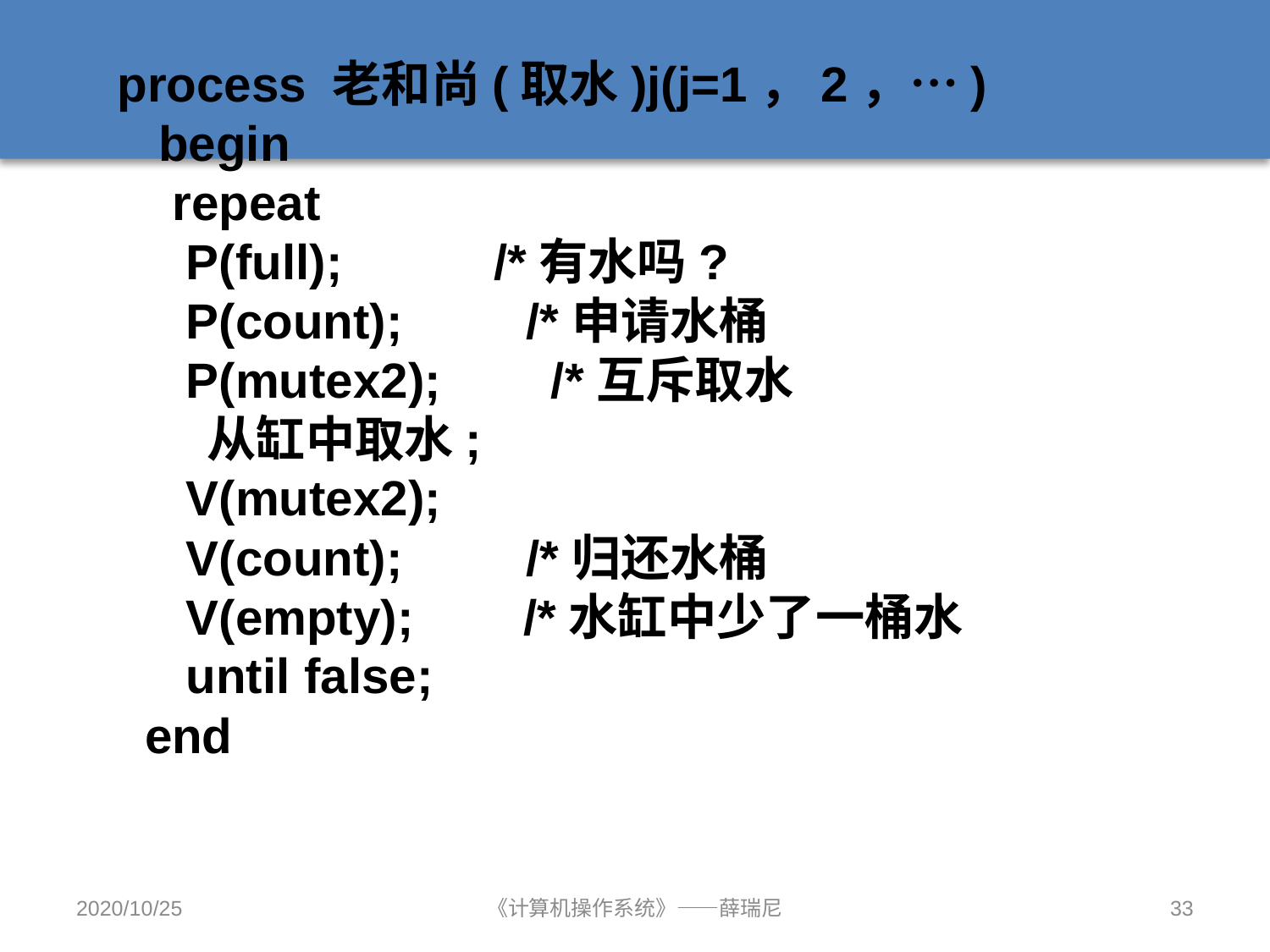

process 老和尚(取水)j(j=1，2，…)
   begin
    repeat
     P(full);           /*有水吗?
     P(count);         /*申请水桶
     P(mutex2);        /*互斥取水
       从缸中取水;
     V(mutex2);
     V(count);         /*归还水桶
     V(empty);        /*水缸中少了一桶水
     until false;
  end
2020/10/25
《计算机操作系统》——薛瑞尼
33